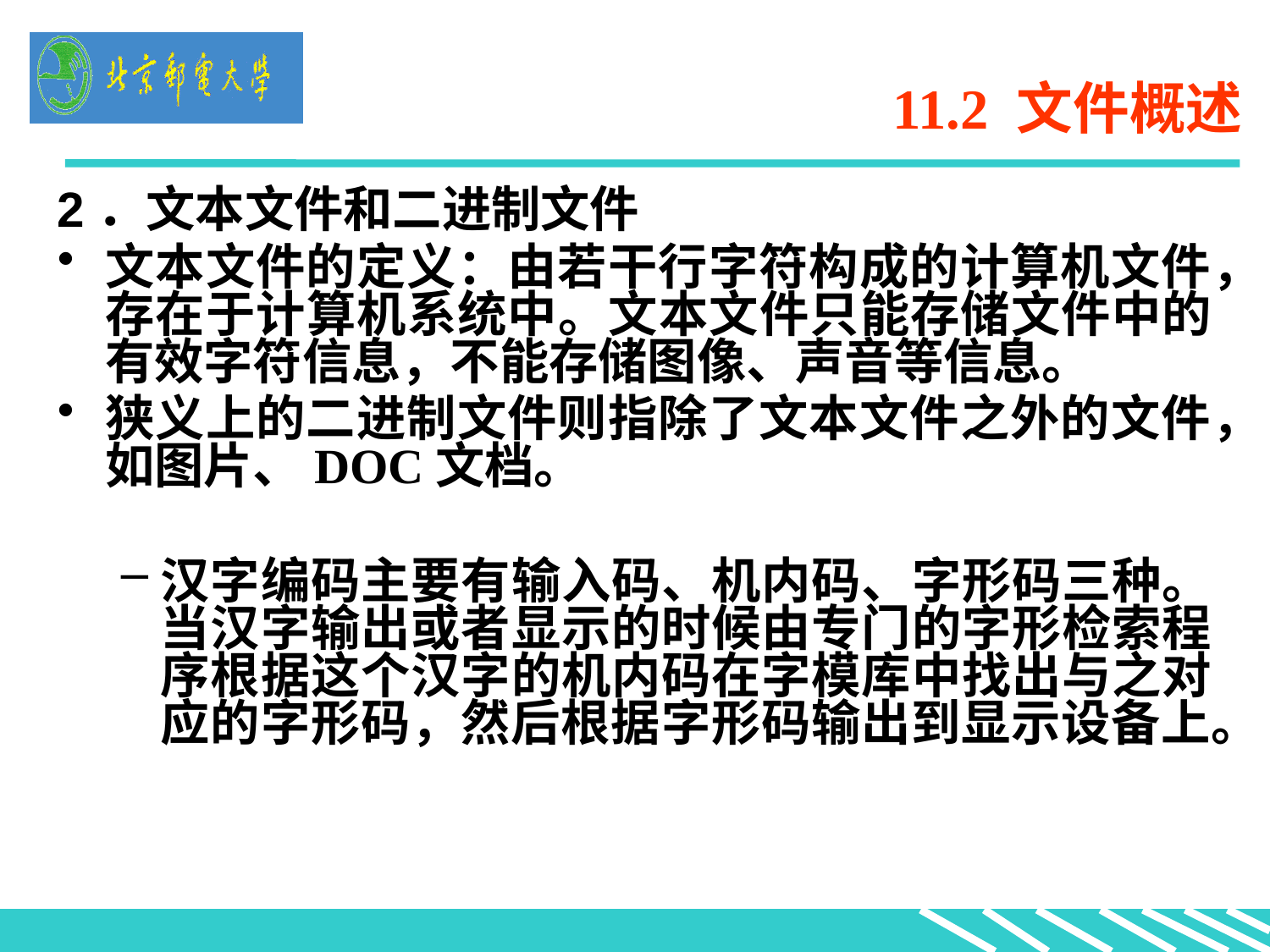

# 11.2 文件概述
2．文本文件和二进制文件
文本文件的定义：由若干行字符构成的计算机文件，存在于计算机系统中。文本文件只能存储文件中的有效字符信息，不能存储图像、声音等信息。
狭义上的二进制文件则指除了文本文件之外的文件，如图片、DOC文档。

汉字编码主要有输入码、机内码、字形码三种。当汉字输出或者显示的时候由专门的字形检索程序根据这个汉字的机内码在字模库中找出与之对应的字形码，然后根据字形码输出到显示设备上。

3